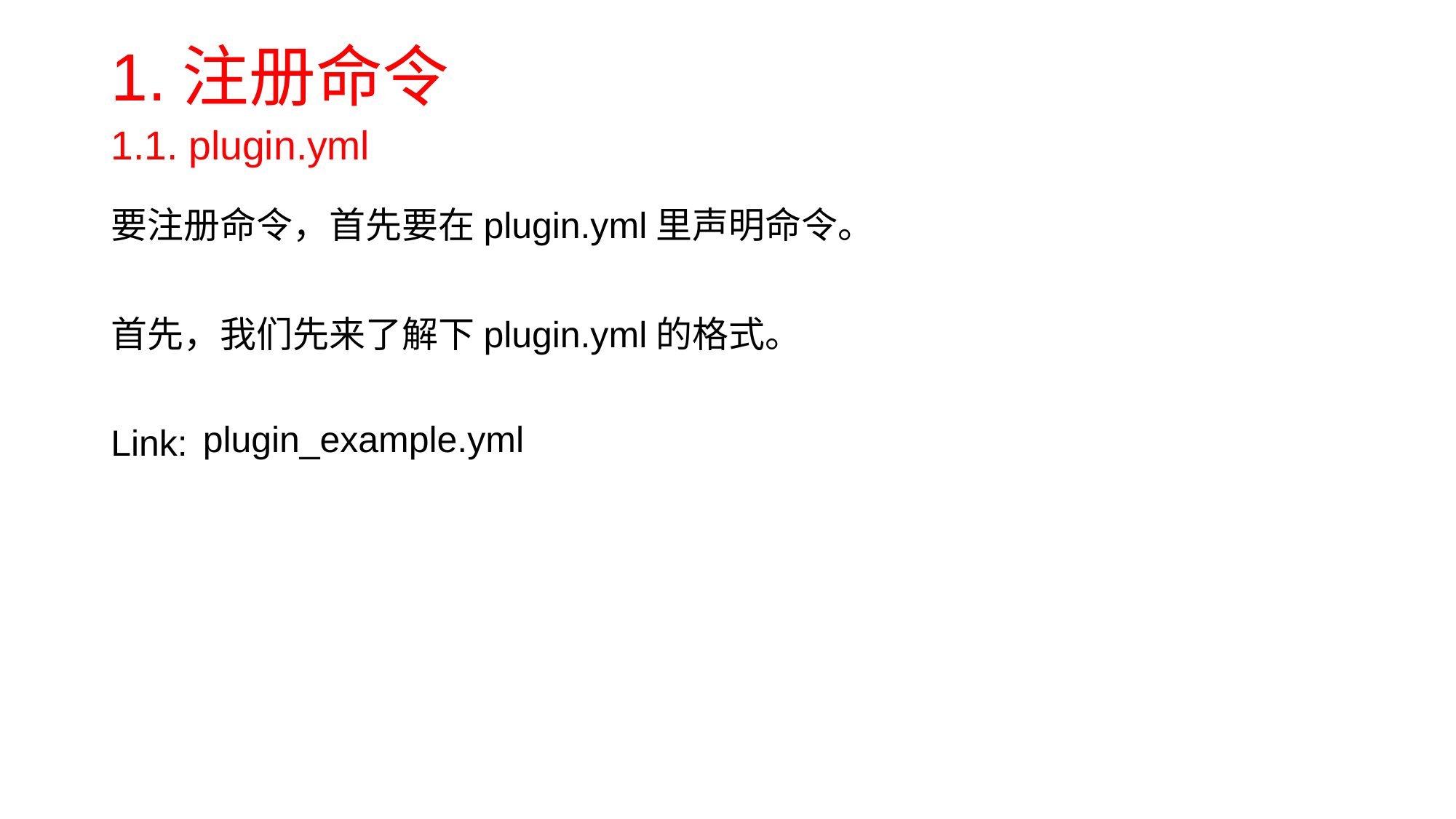

# 1.注册命令
1.1. plugin.yml
要注册命令，首先要在plugin.yml里声明命令。

首先，我们先来了解下plugin.yml的格式。

Link:
plugin_example.yml